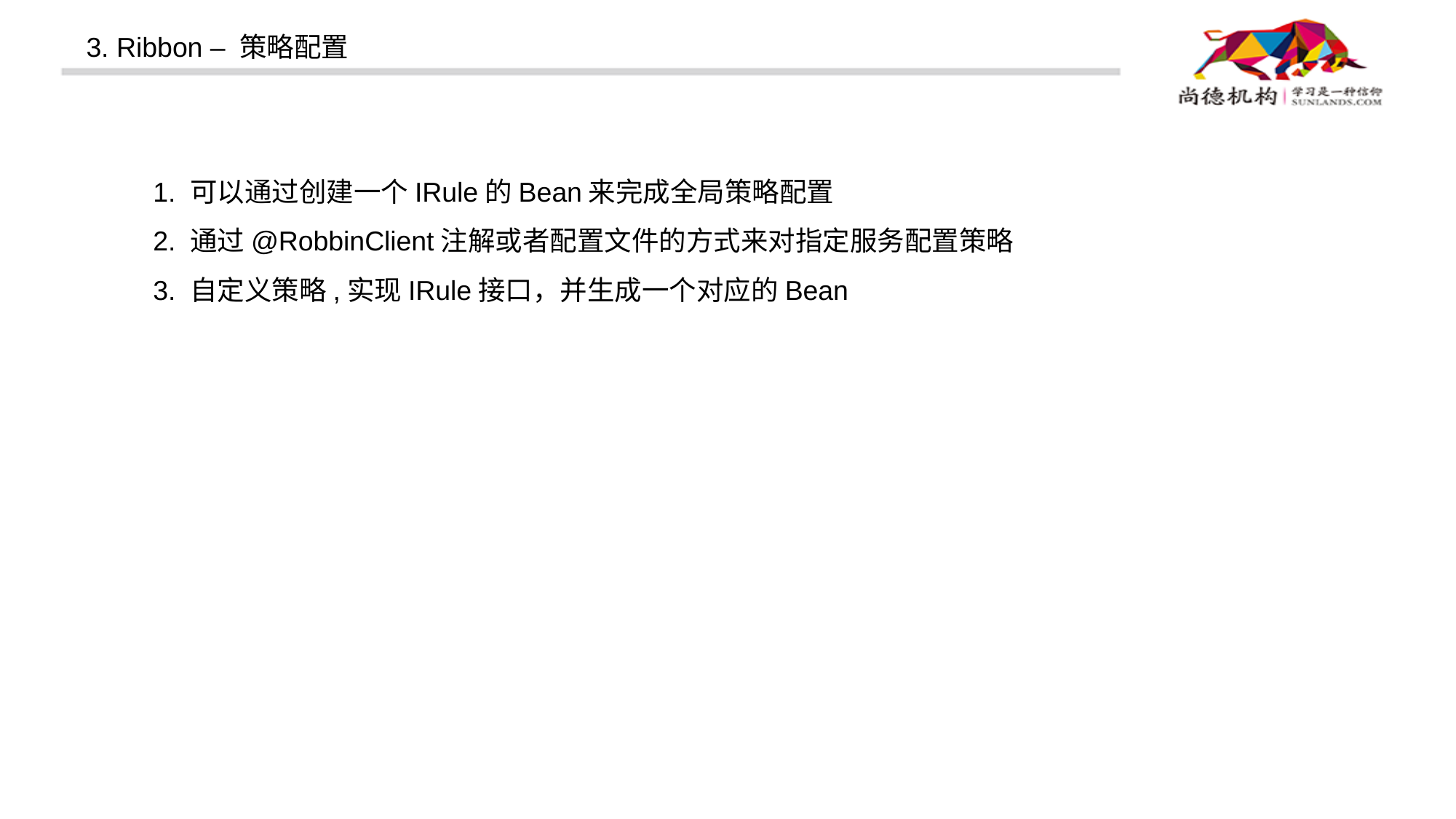

3. Ribbon – 策略配置
1. 可以通过创建一个IRule的Bean来完成全局策略配置
2. 通过@RobbinClient注解或者配置文件的方式来对指定服务配置策略
3. 自定义策略,实现IRule接口，并生成一个对应的Bean